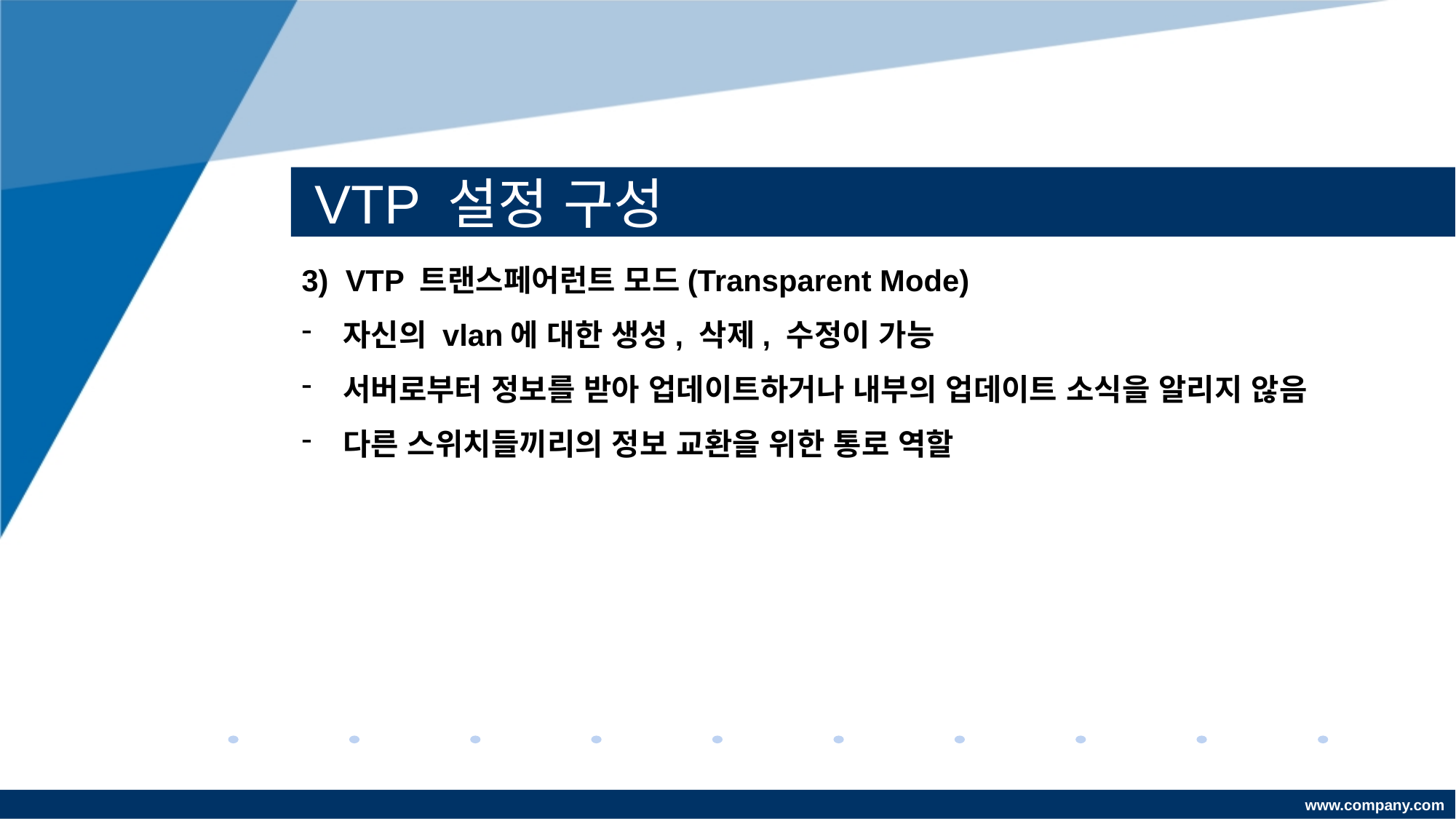

# VTP 설정 구성
3)  VTP 트랜스페어런트 모드(Transparent Mode)
자신의 vlan에 대한 생성, 삭제, 수정이 가능
서버로부터 정보를 받아 업데이트하거나 내부의 업데이트 소식을 알리지 않음
다른 스위치들끼리의 정보 교환을 위한 통로 역할